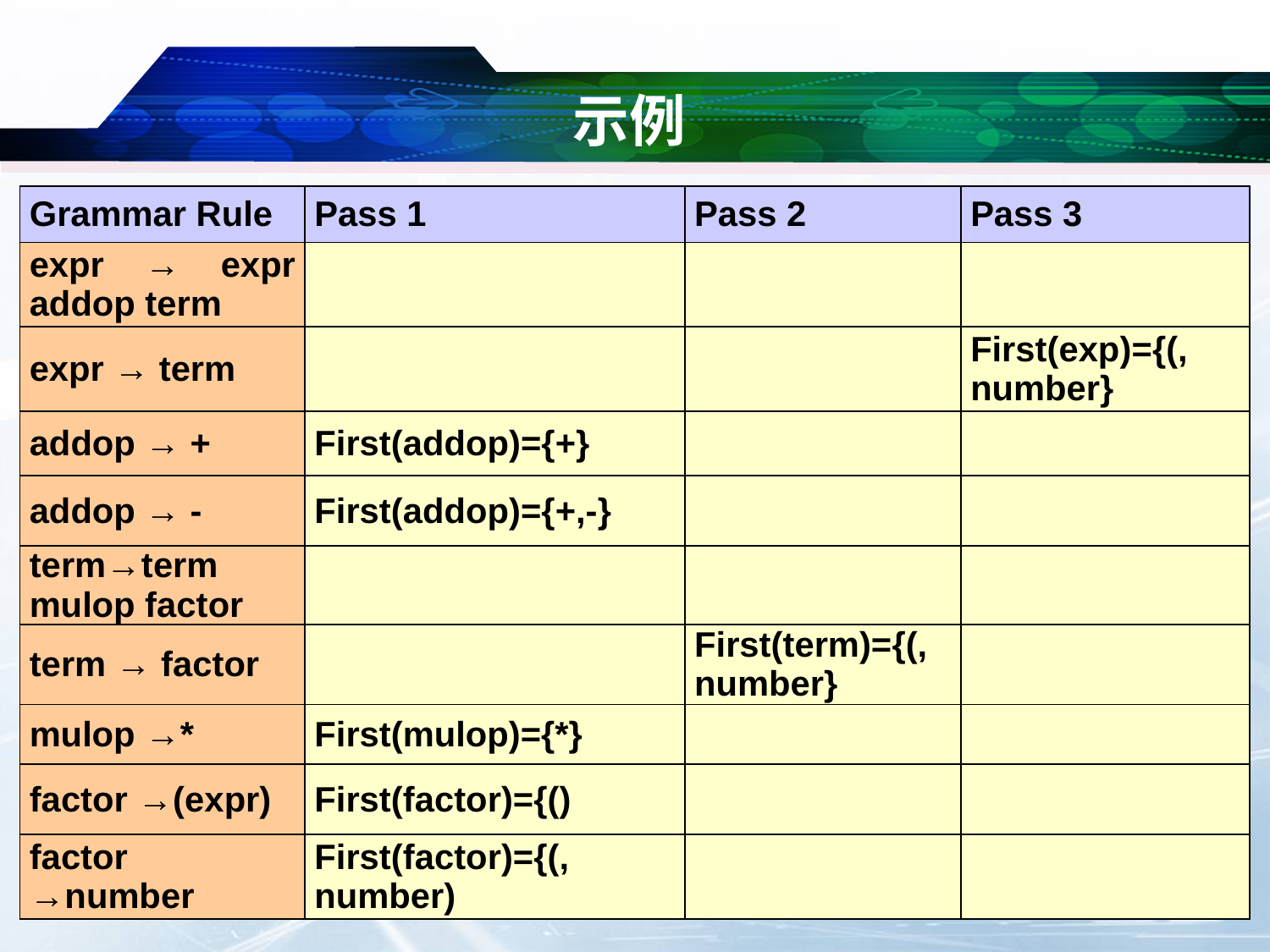

# 示例
| Grammar Rule | Pass 1 | Pass 2 | Pass 3 |
| --- | --- | --- | --- |
| expr → expr addop term |  |  |  |
| expr → term |  |  | First(exp)={(, number} |
| addop → + | First(addop)={+} |  |  |
| addop → - | First(addop)={+,-} |  |  |
| term→term mulop factor |  |  |  |
| term → factor |  | First(term)={(, number} |  |
| mulop →\* | First(mulop)={\*} |  |  |
| factor →(expr) | First(factor)={() |  |  |
| factor →number | First(factor)={(, number) |  |  |